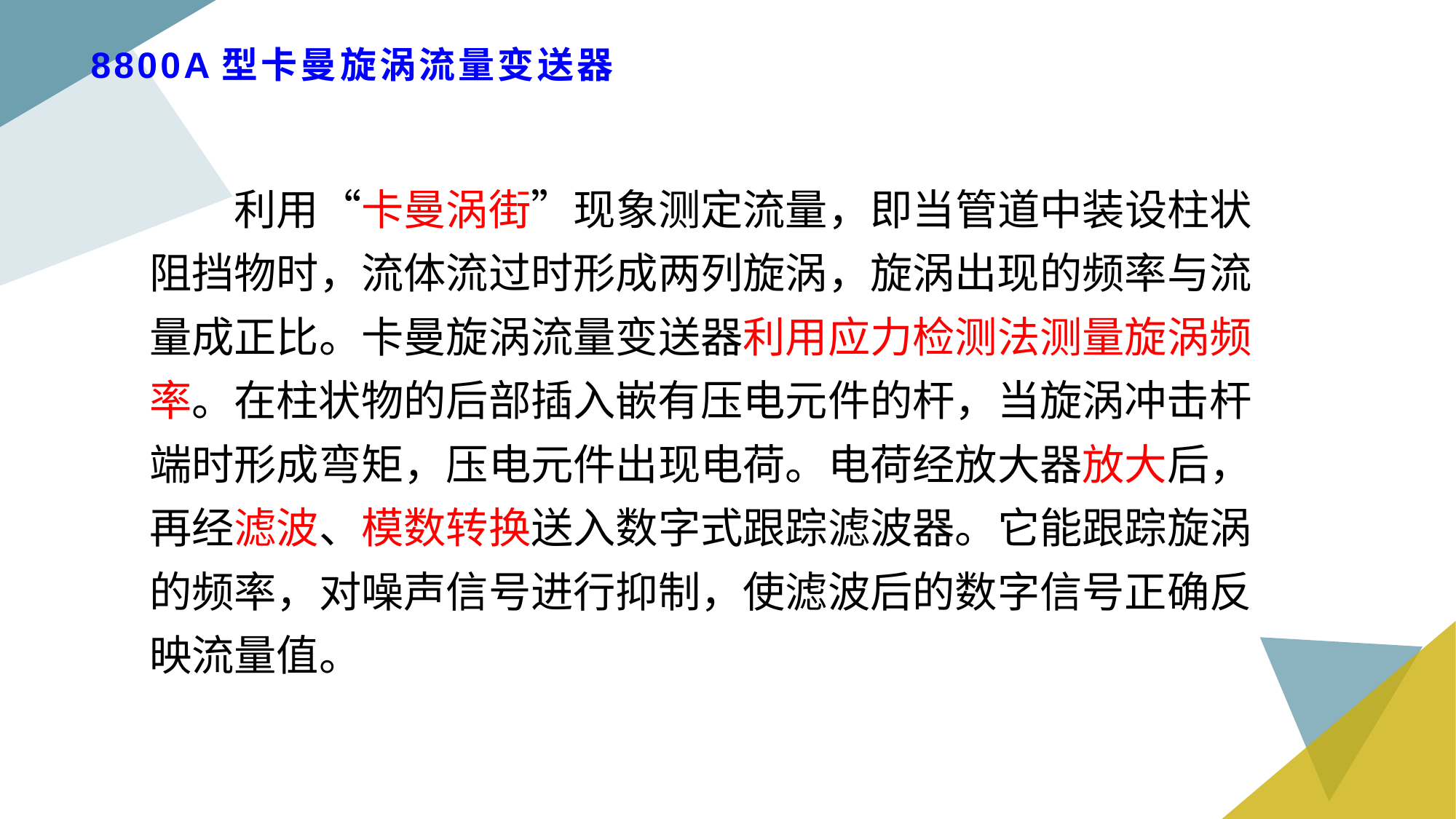

# 8800A型卡曼旋涡流量变送器
利用“卡曼涡街”现象测定流量，即当管道中装设柱状阻挡物时，流体流过时形成两列旋涡，旋涡出现的频率与流量成正比。卡曼旋涡流量变送器利用应力检测法测量旋涡频率。在柱状物的后部插入嵌有压电元件的杆，当旋涡冲击杆端时形成弯矩，压电元件出现电荷。电荷经放大器放大后，再经滤波、模数转换送入数字式跟踪滤波器。它能跟踪旋涡的频率，对噪声信号进行抑制，使滤波后的数字信号正确反映流量值。